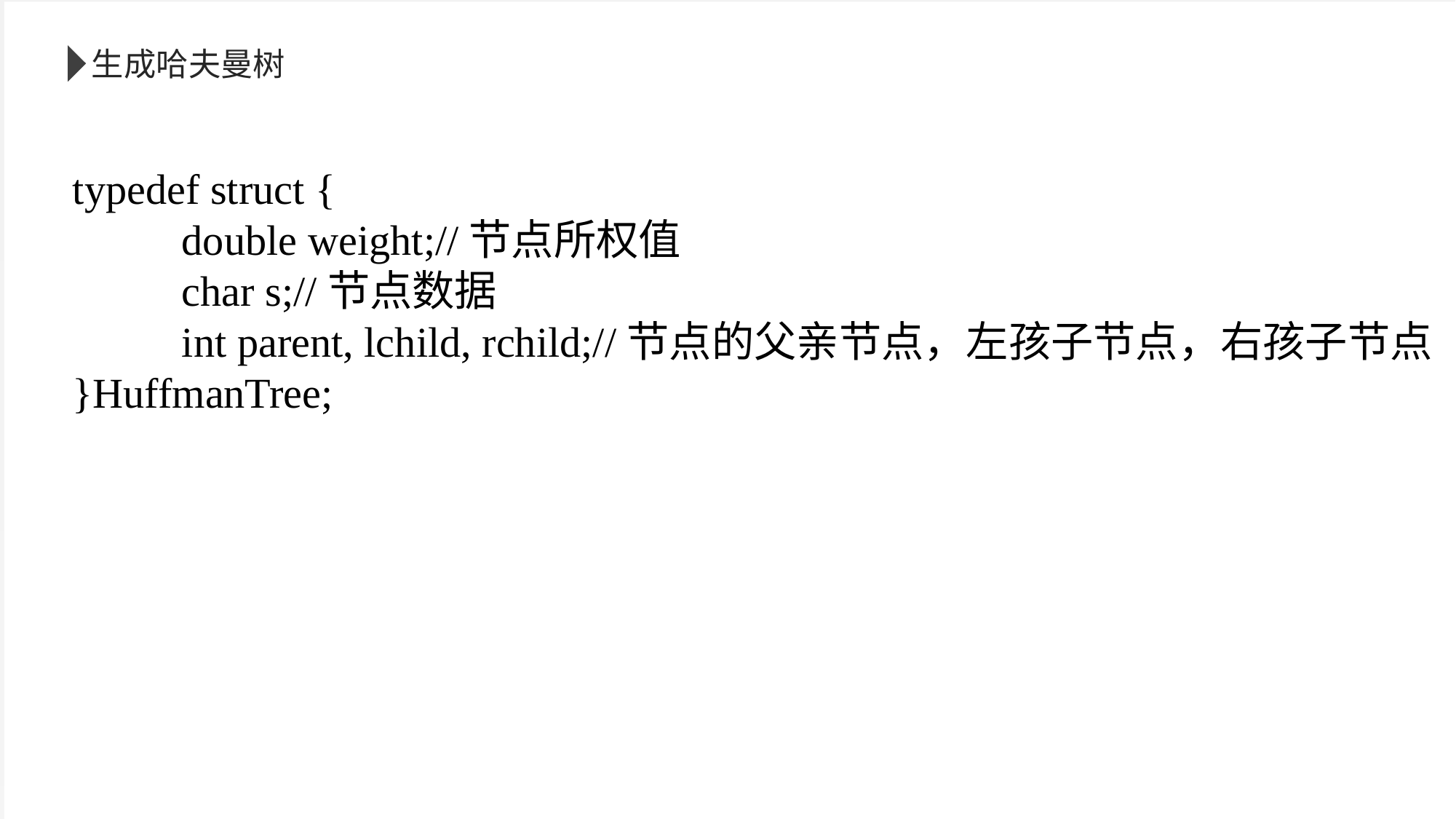

生成哈夫曼树

typedef struct {
	double weight;//节点所权值
	char s;//节点数据
	int parent, lchild, rchild;//节点的父亲节点，左孩子节点，右孩子节点
}HuffmanTree;